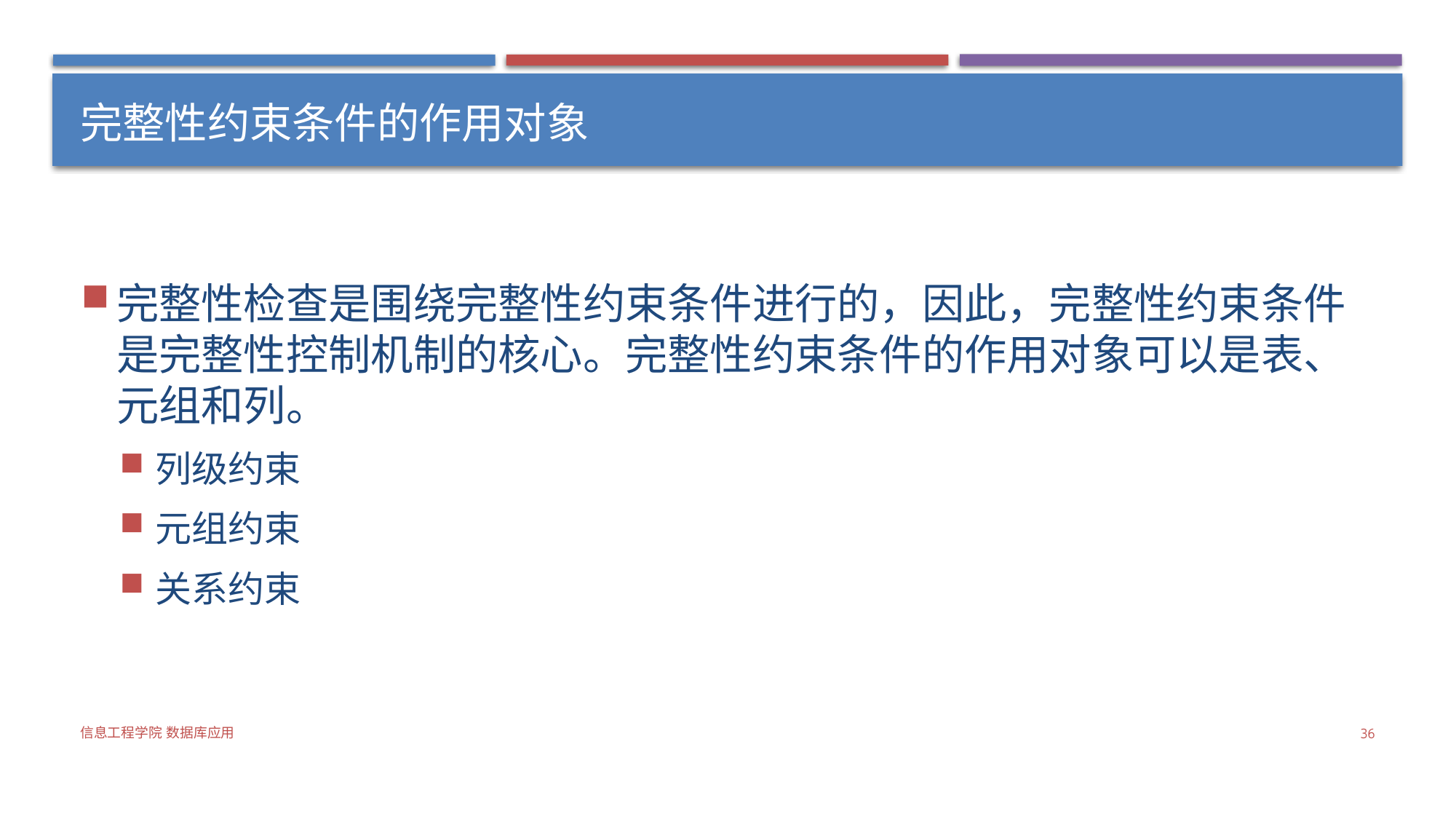

# 完整性约束条件的作用对象
完整性检查是围绕完整性约束条件进行的，因此，完整性约束条件是完整性控制机制的核心。完整性约束条件的作用对象可以是表、元组和列。
列级约束
元组约束
关系约束
信息工程学院 数据库应用
36